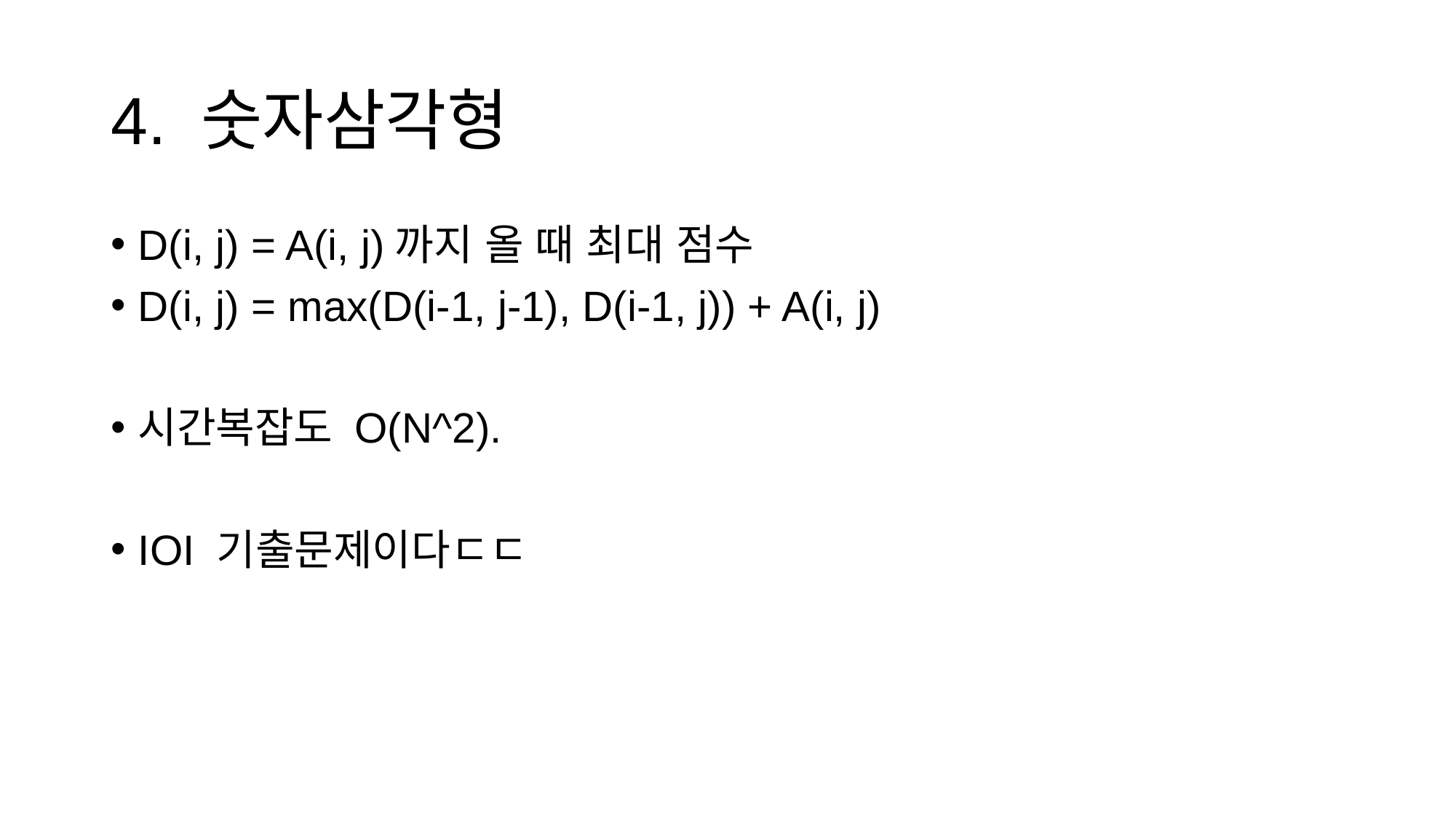

# 4. 숫자삼각형
D(i, j) = A(i, j)까지 올 때 최대 점수
D(i, j) = max(D(i-1, j-1), D(i-1, j)) + A(i, j)

시간복잡도 O(N^2).

IOI 기출문제이다ㄷㄷ